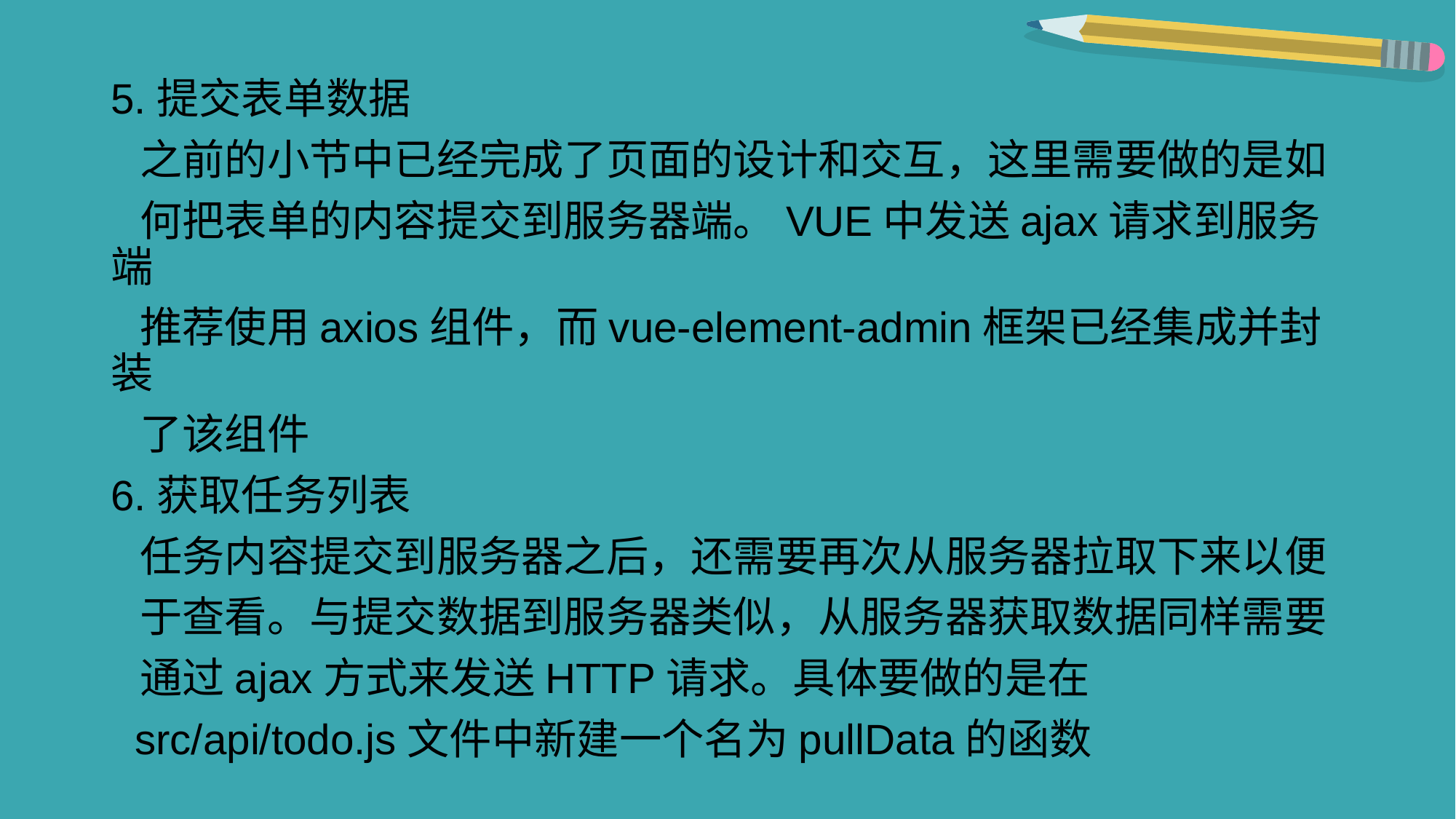

5.提交表单数据
  之前的小节中已经完成了页面的设计和交互，这里需要做的是如
  何把表单的内容提交到服务器端。VUE中发送ajax请求到服务端
  推荐使用axios组件，而vue-element-admin框架已经集成并封装
  了该组件
6.获取任务列表
  任务内容提交到服务器之后，还需要再次从服务器拉取下来以便
  于查看。与提交数据到服务器类似，从服务器获取数据同样需要
  通过ajax方式来发送HTTP请求。具体要做的是在
  src/api/todo.js文件中新建一个名为pullData的函数